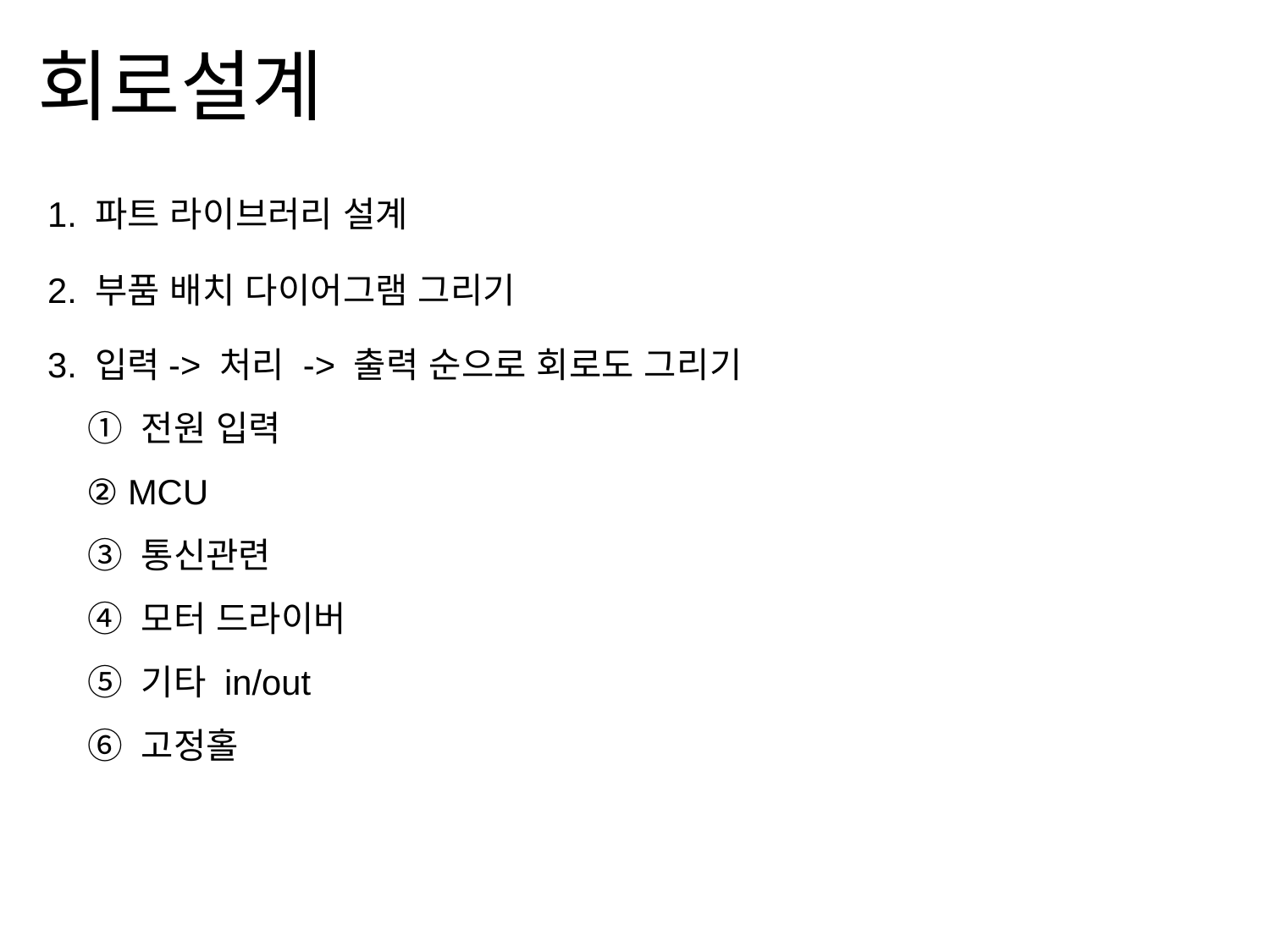

# 회로설계
1. 파트 라이브러리 설계
2. 부품 배치 다이어그램 그리기
3. 입력-> 처리 -> 출력 순으로 회로도 그리기
    ① 전원 입력
    ② MCU
    ③ 통신관련
    ④ 모터 드라이버
    ⑤ 기타 in/out
    ⑥ 고정홀